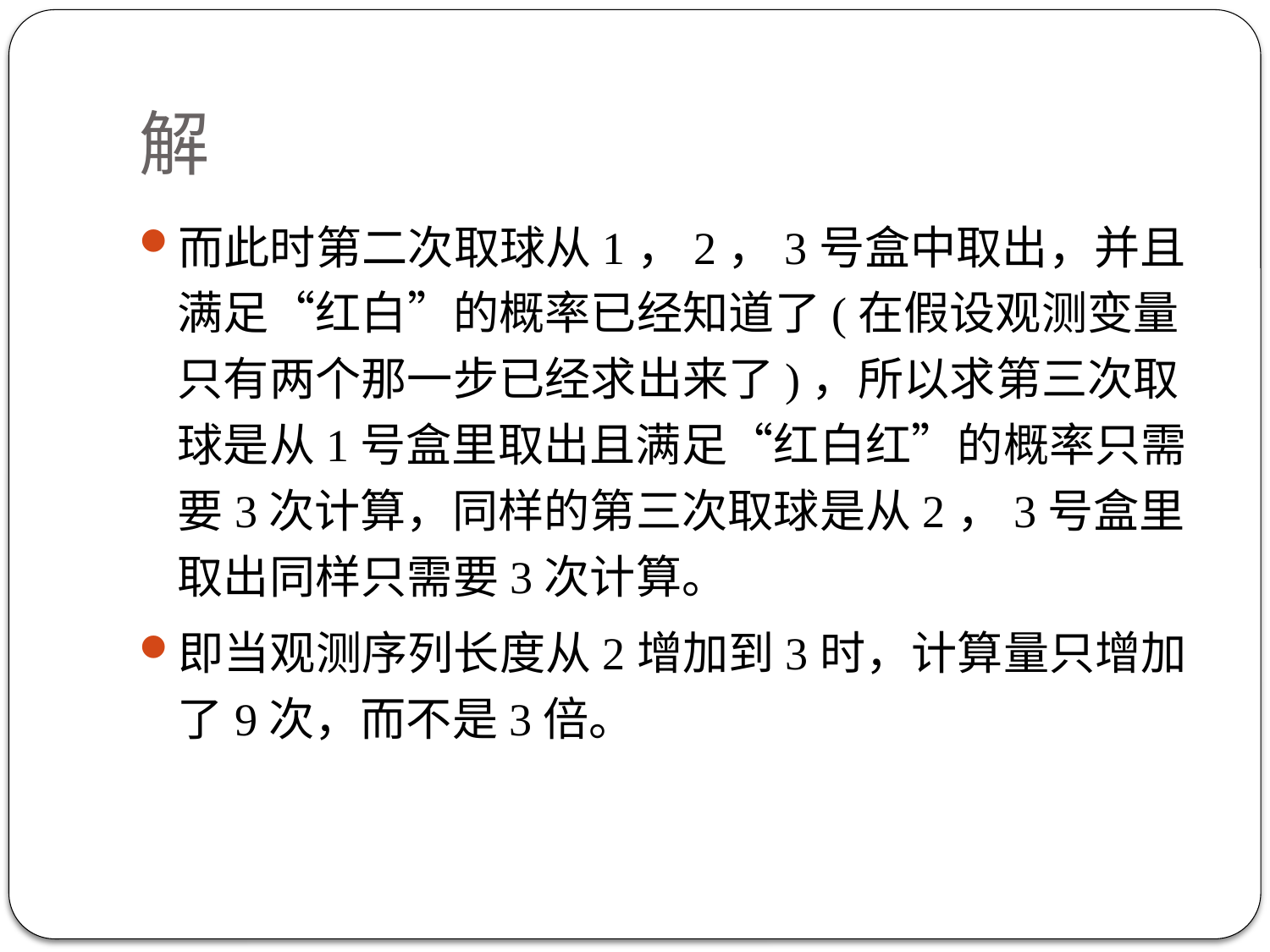

# 解
而此时第二次取球从1，2，3号盒中取出，并且满足“红白”的概率已经知道了(在假设观测变量只有两个那一步已经求出来了)，所以求第三次取球是从1号盒里取出且满足“红白红”的概率只需要3次计算，同样的第三次取球是从2，3号盒里取出同样只需要3次计算。
即当观测序列长度从2增加到3时，计算量只增加了9次，而不是3倍。